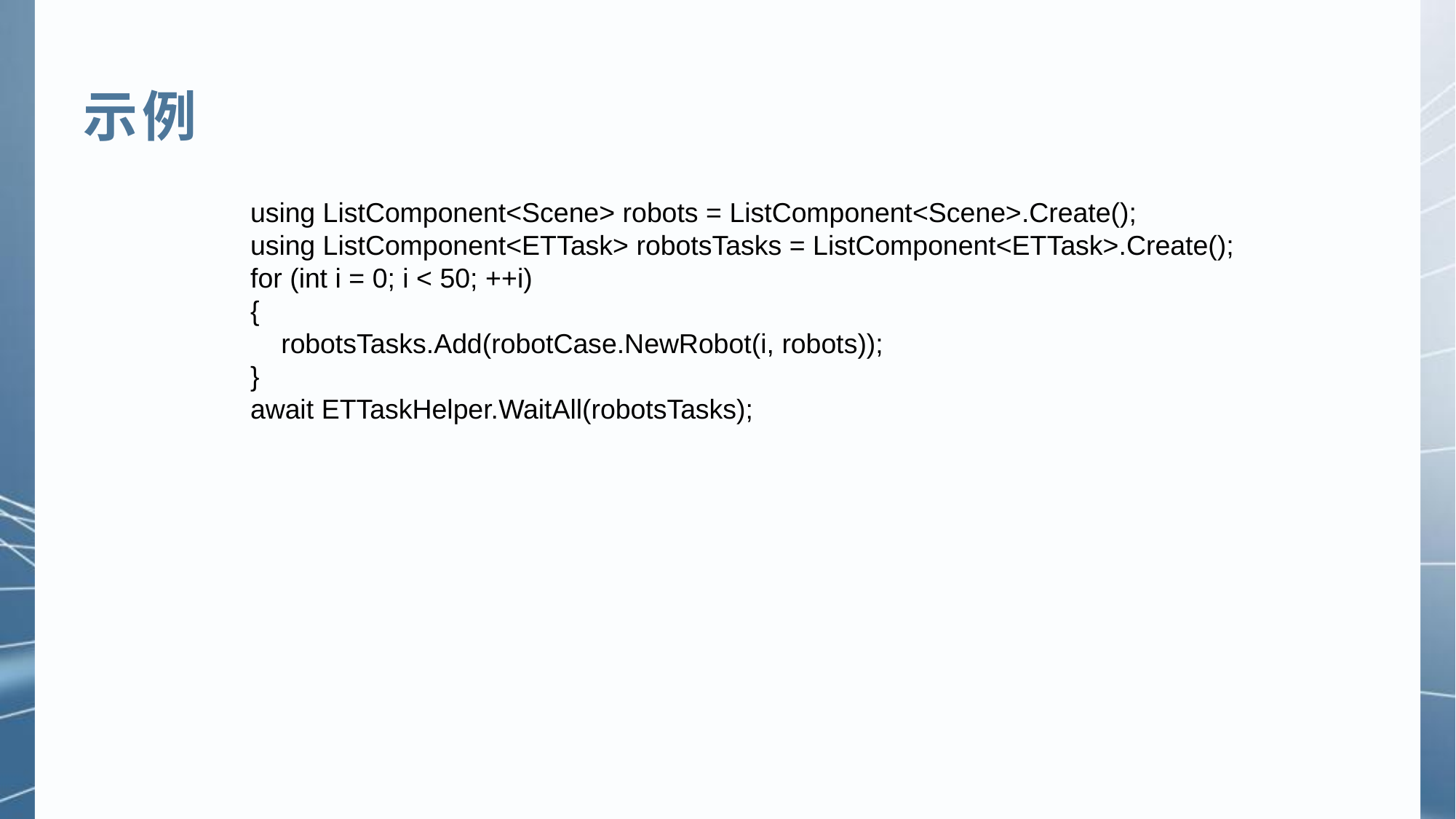

示例
using ListComponent<Scene> robots = ListComponent<Scene>.Create();
using ListComponent<ETTask> robotsTasks = ListComponent<ETTask>.Create();
for (int i = 0; i < 50; ++i)
{
    robotsTasks.Add(robotCase.NewRobot(i, robots));
}
await ETTaskHelper.WaitAll(robotsTasks);